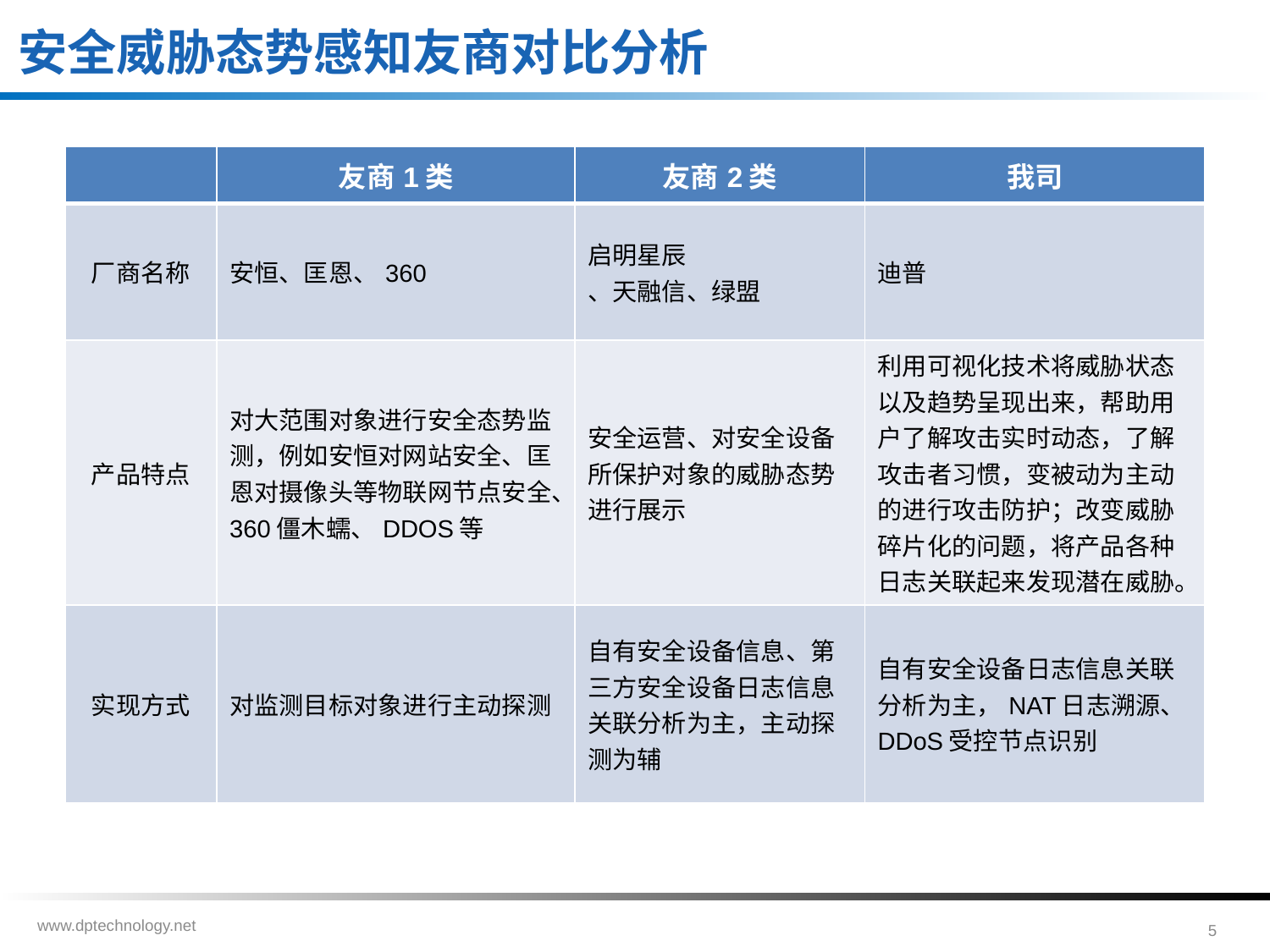

安全威胁态势感知友商对比分析
|  | 友商1类 | 友商2类 | 我司 |
| --- | --- | --- | --- |
| 厂商名称 | 安恒、匡恩、360 | 启明星辰 、天融信、绿盟 | 迪普 |
| 产品特点 | 对大范围对象进行安全态势监测，例如安恒对网站安全、匡恩对摄像头等物联网节点安全、360僵木蠕、DDOS等 | 安全运营、对安全设备所保护对象的威胁态势进行展示 | 利用可视化技术将威胁状态以及趋势呈现出来，帮助用户了解攻击实时动态，了解攻击者习惯，变被动为主动的进行攻击防护；改变威胁碎片化的问题，将产品各种日志关联起来发现潜在威胁。 |
| 实现方式 | 对监测目标对象进行主动探测 | 自有安全设备信息、第三方安全设备日志信息关联分析为主，主动探测为辅 | 自有安全设备日志信息关联分析为主，NAT日志溯源、DDoS受控节点识别 |
www.dptechnology.net
5